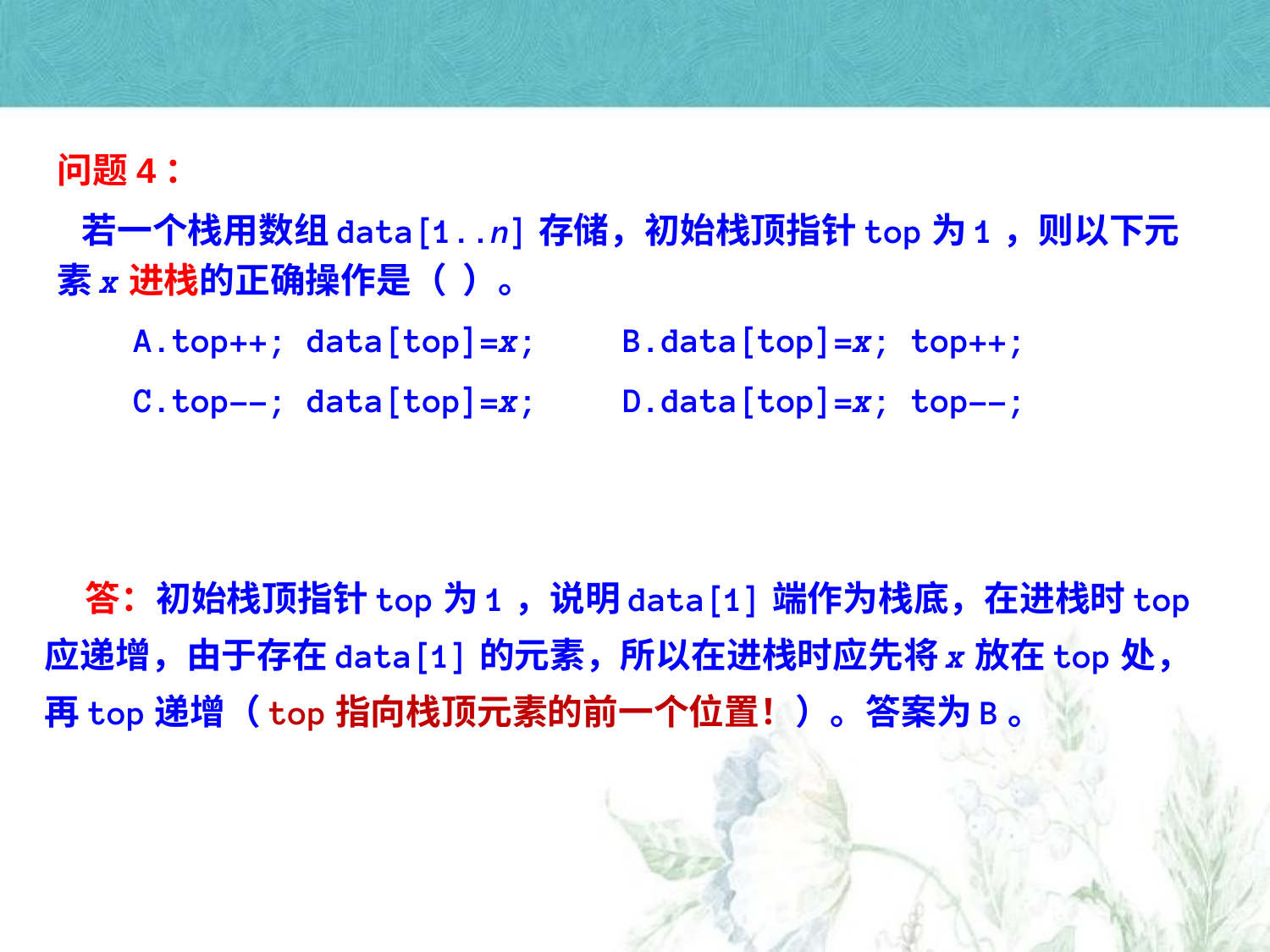

问题4：
  若一个栈用数组data[1..n]存储，初始栈顶指针top为1，则以下元素x进栈的正确操作是（  ）。
    A.top++; data[top]=x;	   B.data[top]=x; top++;
    C.top--; data[top]=x;	   D.data[top]=x; top--;
    答：初始栈顶指针top为1，说明data[1]端作为栈底，在进栈时top应递增，由于存在data[1]的元素，所以在进栈时应先将x放在top处， 再top递增（top指向栈顶元素的前一个位置！）。答案为B。